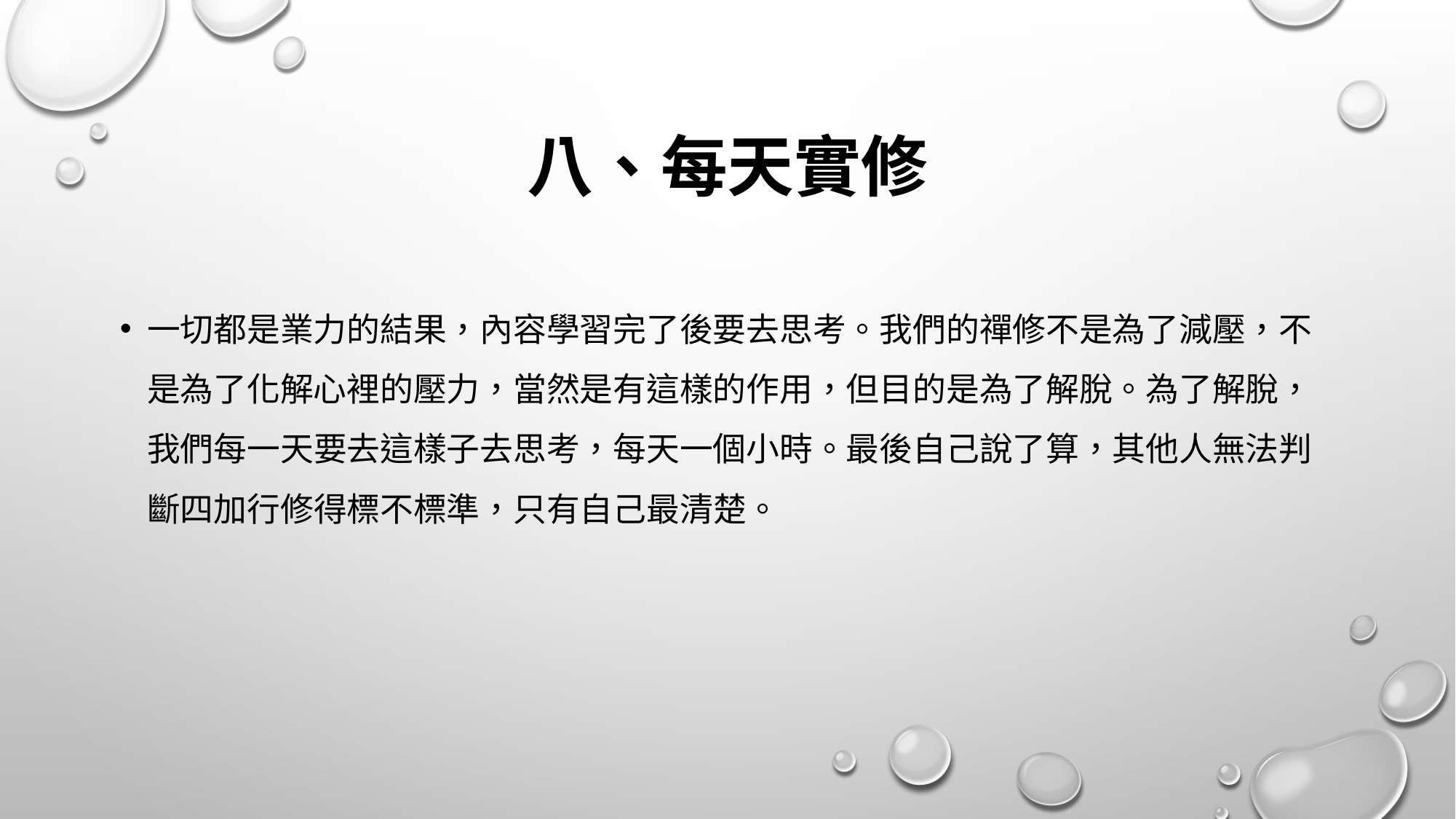

# 八、每天實修
一切都是業力的結果，內容學習完了後要去思考。我們的禪修不是為了減壓，不是為了化解心裡的壓力，當然是有這樣的作用，但目的是為了解脫。為了解脫，我們每一天要去這樣子去思考，每天一個小時。最後自己說了算，其他人無法判斷四加行修得標不標準，只有自己最清楚。